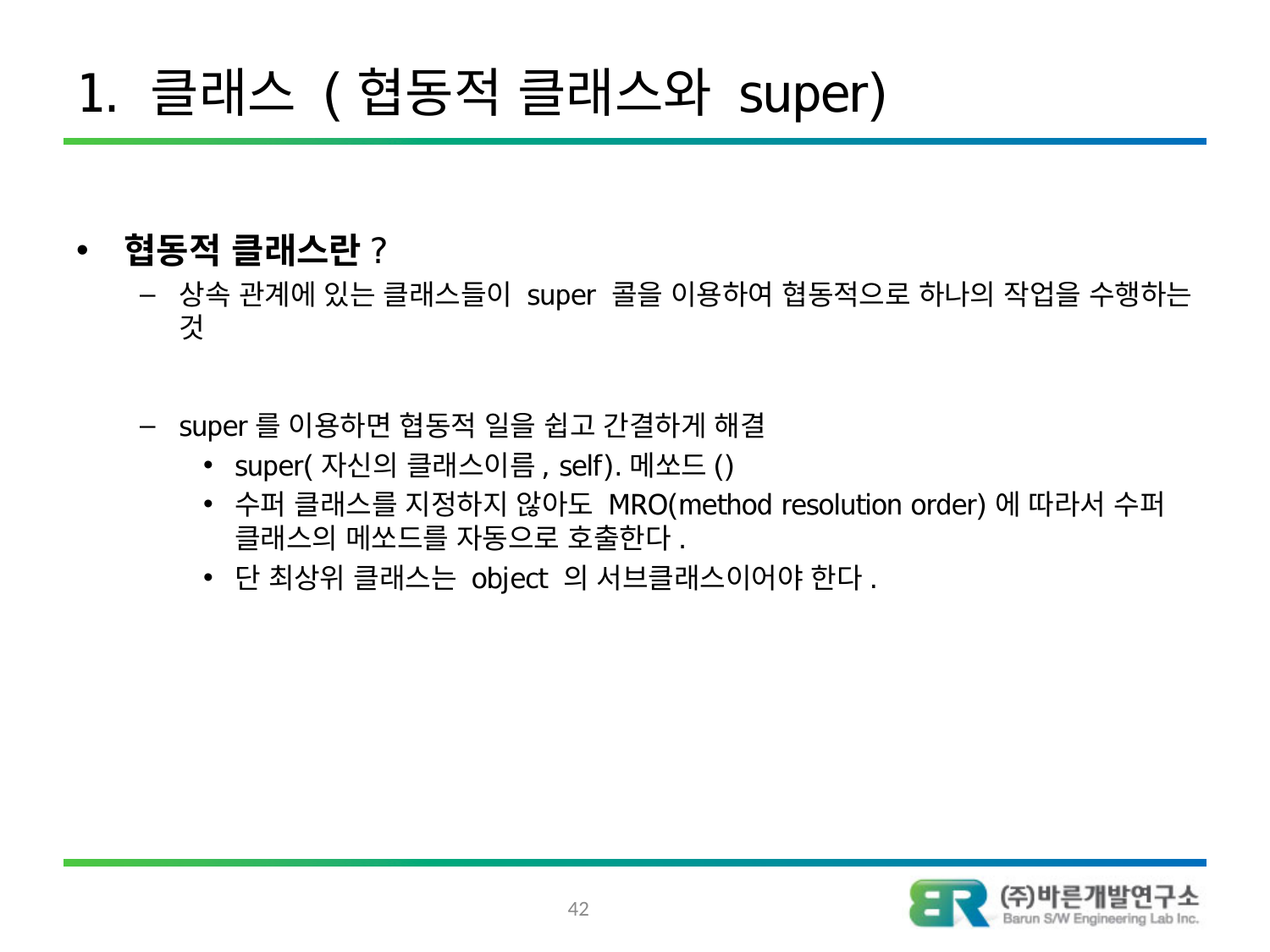

# 1. 클래스 (협동적 클래스와 super)

협동적 클래스란?
상속 관계에 있는 클래스들이 super 콜을 이용하여 협동적으로 하나의 작업을 수행하는 것

super를 이용하면 협동적 일을 쉽고 간결하게 해결
super(자신의 클래스이름, self).메쏘드()
수퍼 클래스를 지정하지 않아도 MRO(method resolution order)에 따라서 수퍼 클래스의 메쏘드를 자동으로 호출한다.
단 최상위 클래스는 object 의 서브클래스이어야 한다.

42